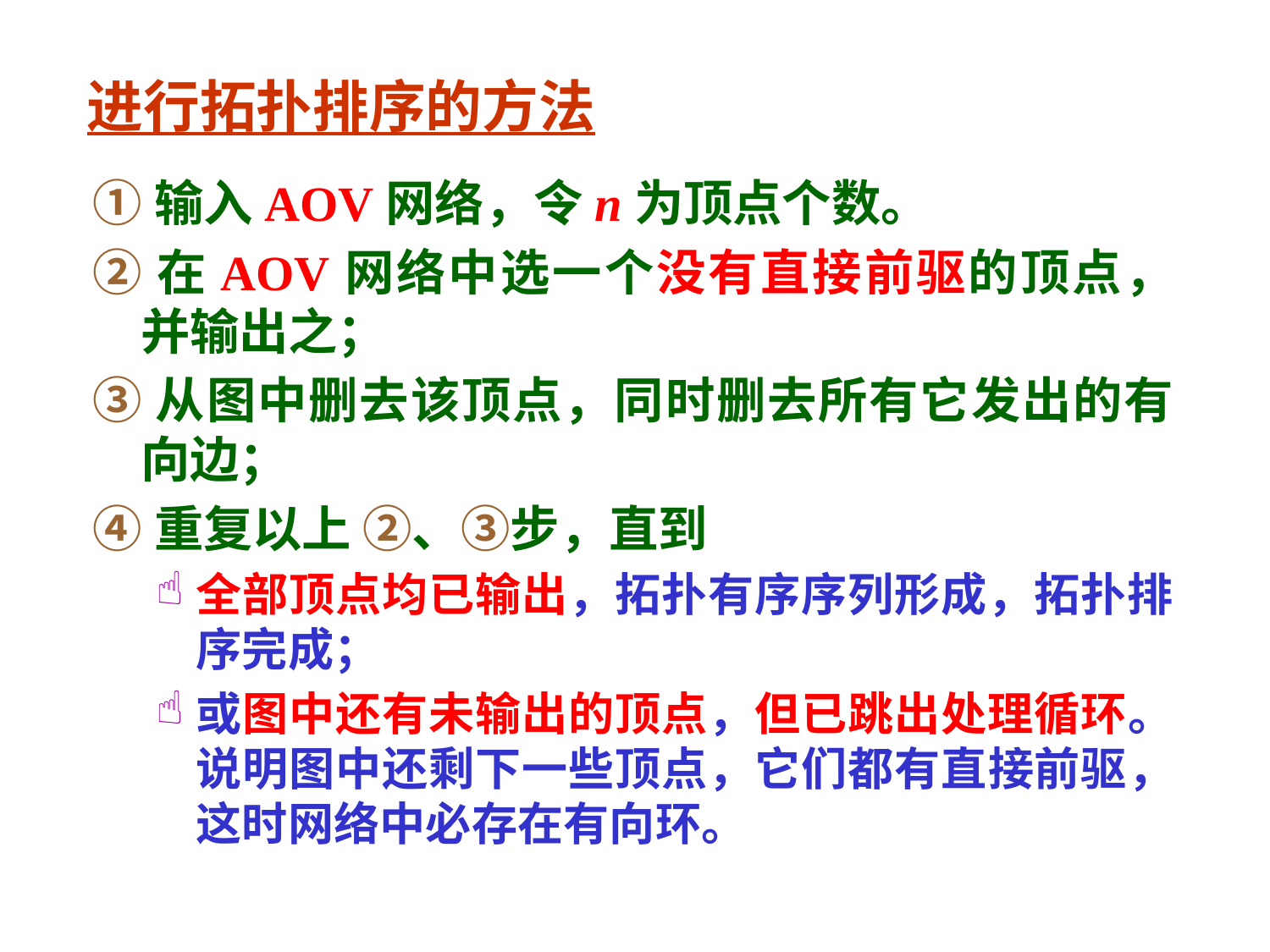

# 进行拓扑排序的方法
①输入AOV网络，令n为顶点个数。
②在AOV网络中选一个没有直接前驱的顶点，并输出之；
③从图中删去该顶点，同时删去所有它发出的有向边；
④重复以上 ②、③步，直到
全部顶点均已输出，拓扑有序序列形成，拓扑排序完成；
或图中还有未输出的顶点，但已跳出处理循环。说明图中还剩下一些顶点，它们都有直接前驱，这时网络中必存在有向环。
178